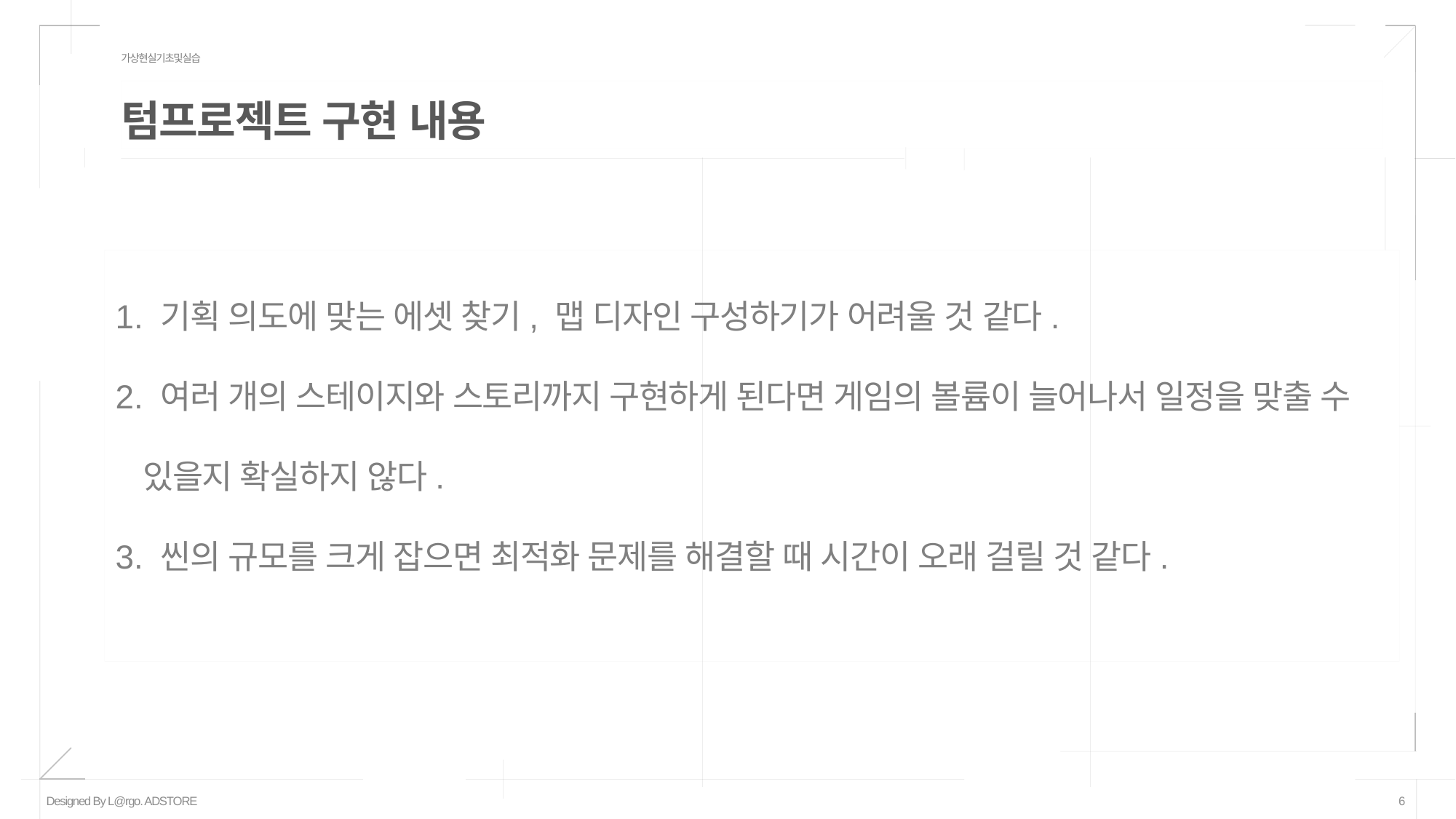

가상현실기초및실습
# 텀프로젝트 구현 내용
 기획 의도에 맞는 에셋 찾기, 맵 디자인 구성하기가 어려울 것 같다.
 여러 개의 스테이지와 스토리까지 구현하게 된다면 게임의 볼륨이 늘어나서 일정을 맞출 수 있을지 확실하지 않다.
 씬의 규모를 크게 잡으면 최적화 문제를 해결할 때 시간이 오래 걸릴 것 같다.
Designed By L@rgo. ADSTORE
6